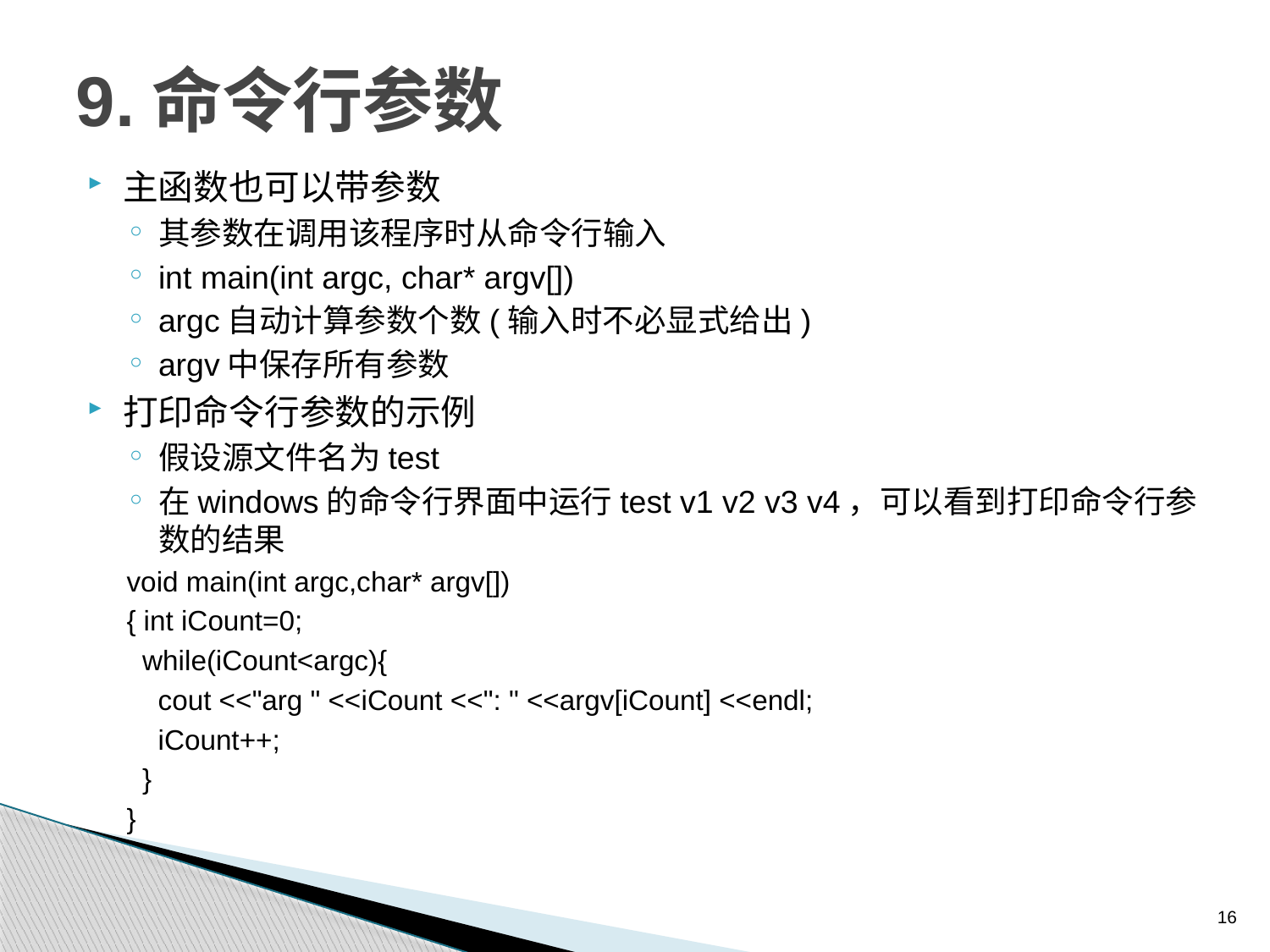

# 9.命令行参数
主函数也可以带参数
其参数在调用该程序时从命令行输入
int main(int argc, char* argv[])
argc自动计算参数个数(输入时不必显式给出)
argv中保存所有参数
打印命令行参数的示例
假设源文件名为test
在windows的命令行界面中运行test v1 v2 v3 v4，可以看到打印命令行参数的结果
void main(int argc,char* argv[])
{ int iCount=0;
  while(iCount<argc){
    cout <<"arg " <<iCount <<": " <<argv[iCount] <<endl;
    iCount++;
  }
}
16